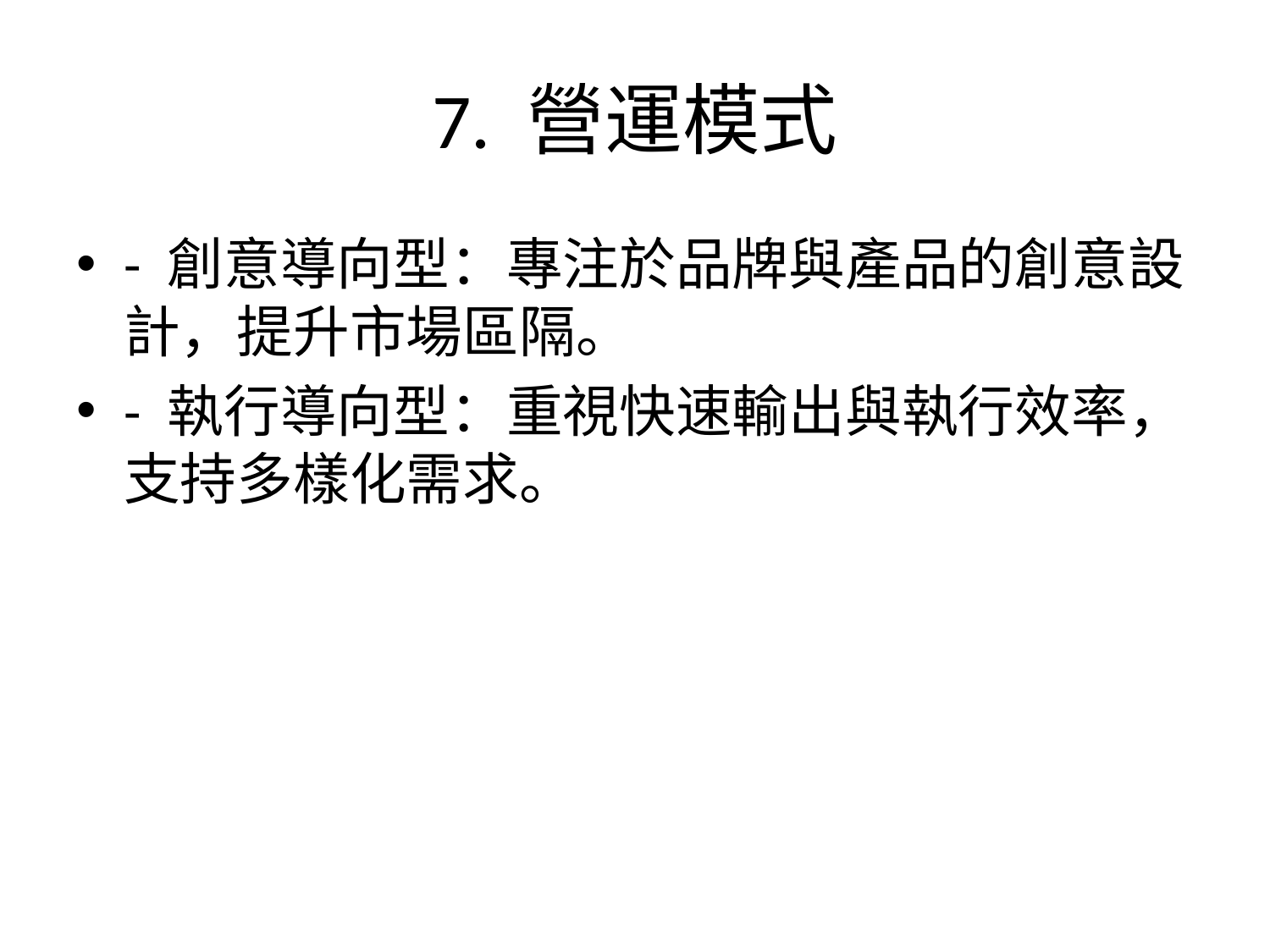

# 7. 營運模式
- 創意導向型：專注於品牌與產品的創意設計，提升市場區隔。
- 執行導向型：重視快速輸出與執行效率，支持多樣化需求。